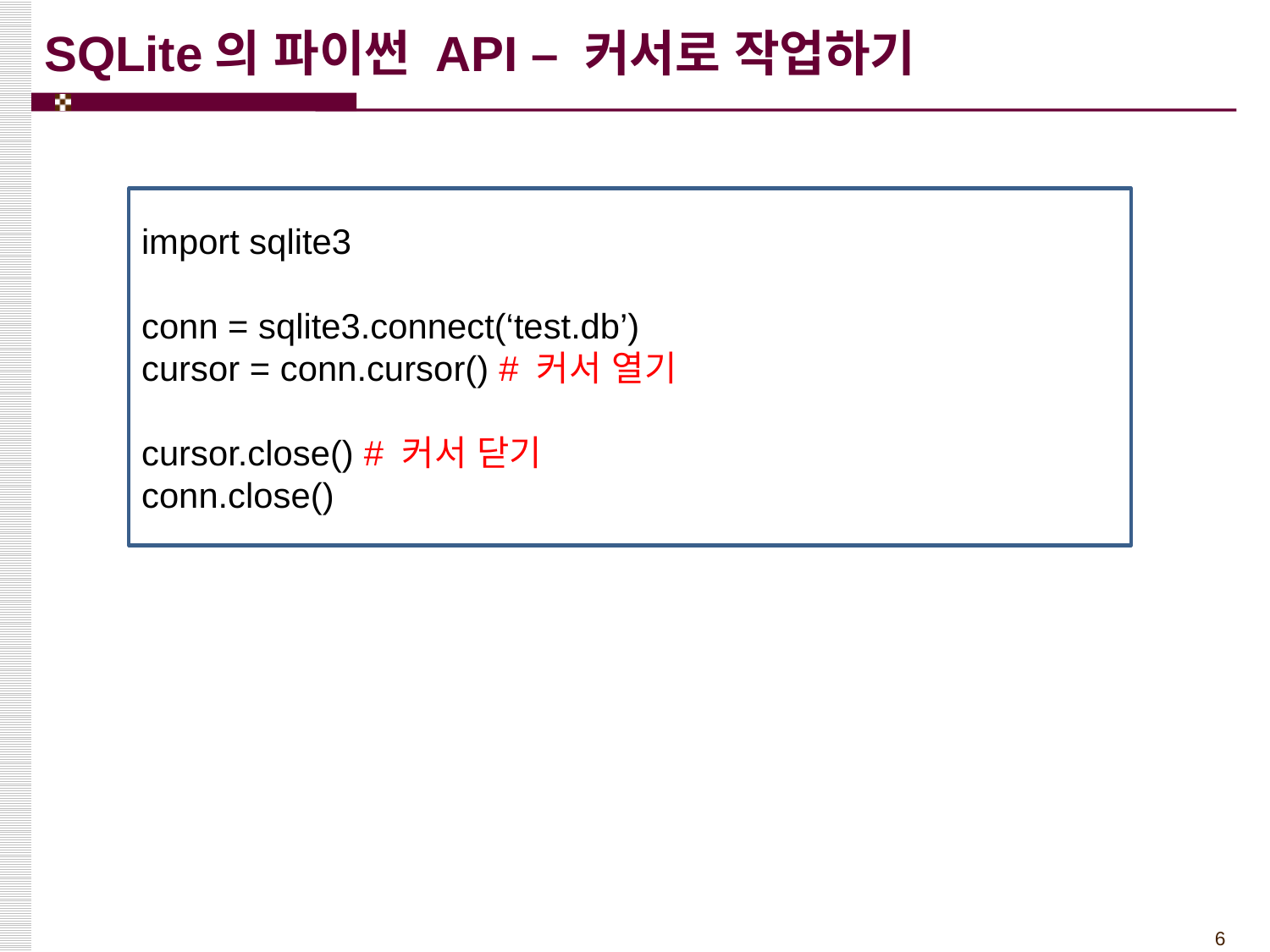

# SQLite의 파이썬 API – 커서로 작업하기
import sqlite3

conn = sqlite3.connect(‘test.db’)
cursor = conn.cursor() # 커서 열기

cursor.close() # 커서 닫기
conn.close()